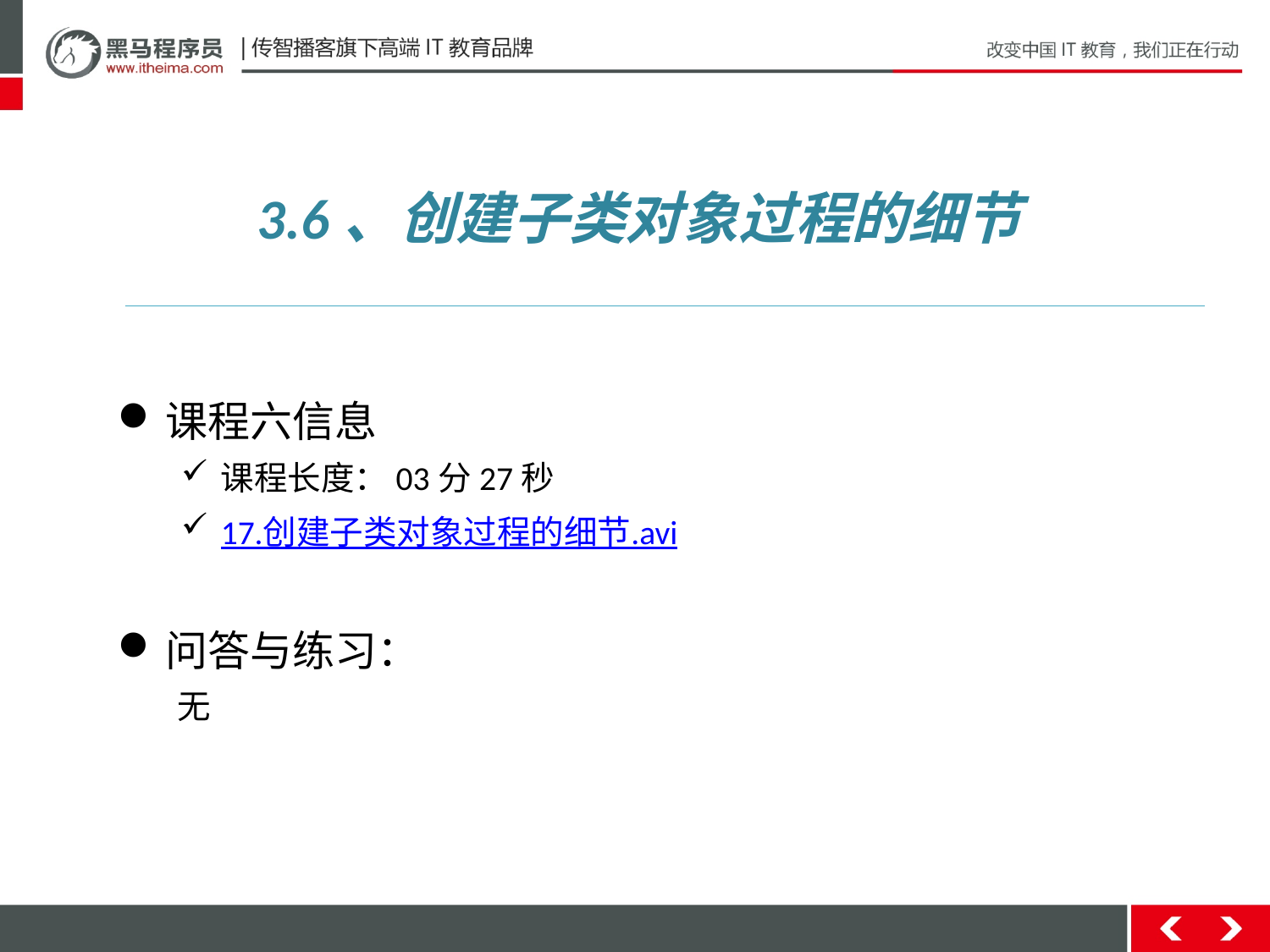

3.6、创建子类对象过程的细节

课程六信息
课程长度：03分27秒
17.创建子类对象过程的细节.avi

问答与练习：
       无